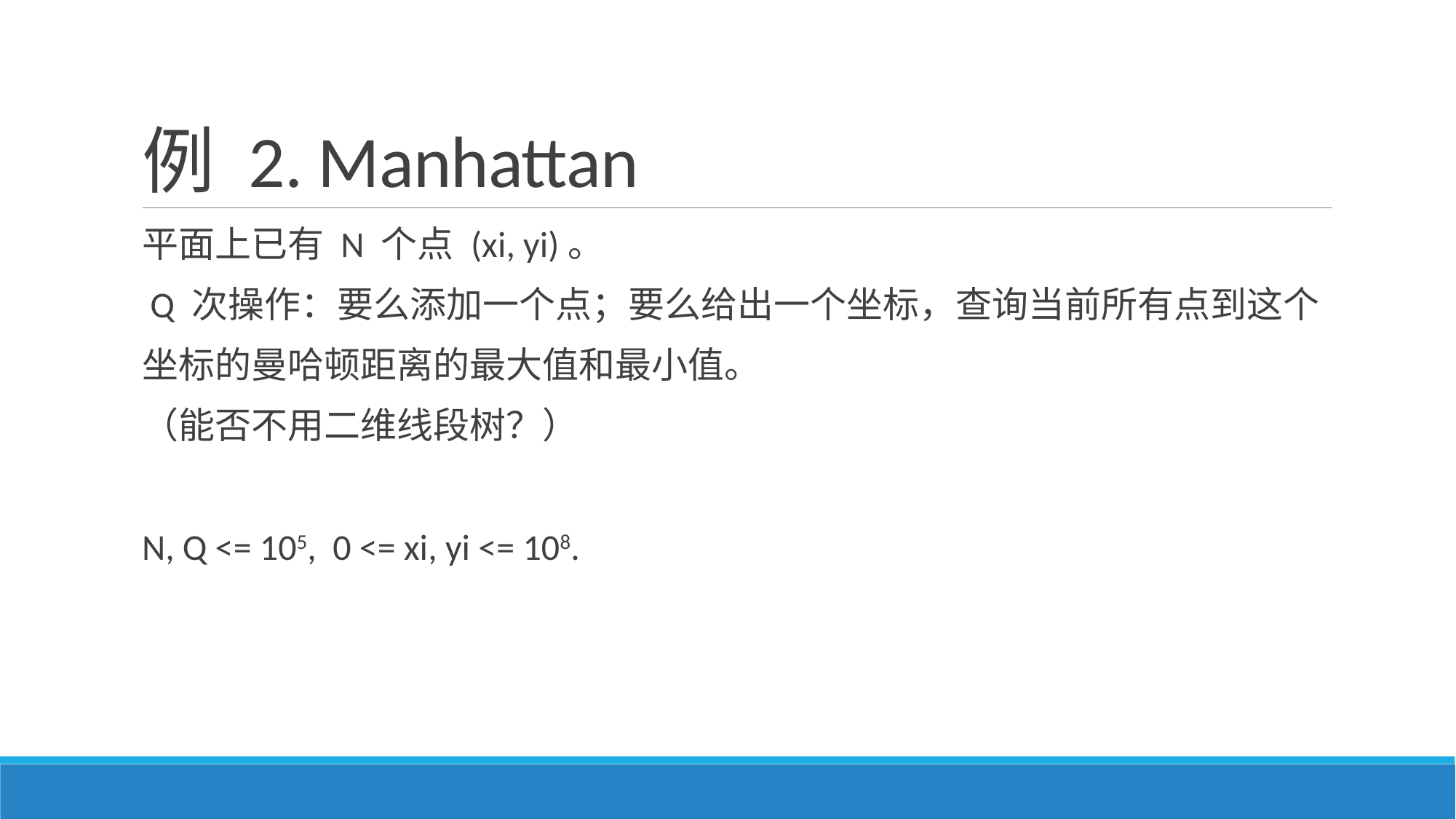

# 例 2. Manhattan
平面上已有 N 个点 (xi, yi)。
 Q 次操作：要么添加一个点；要么给出一个坐标，查询当前所有点到这个
坐标的曼哈顿距离的最大值和最小值。
（能否不用二维线段树？）

N, Q <= 105,  0 <= xi, yi <= 108.